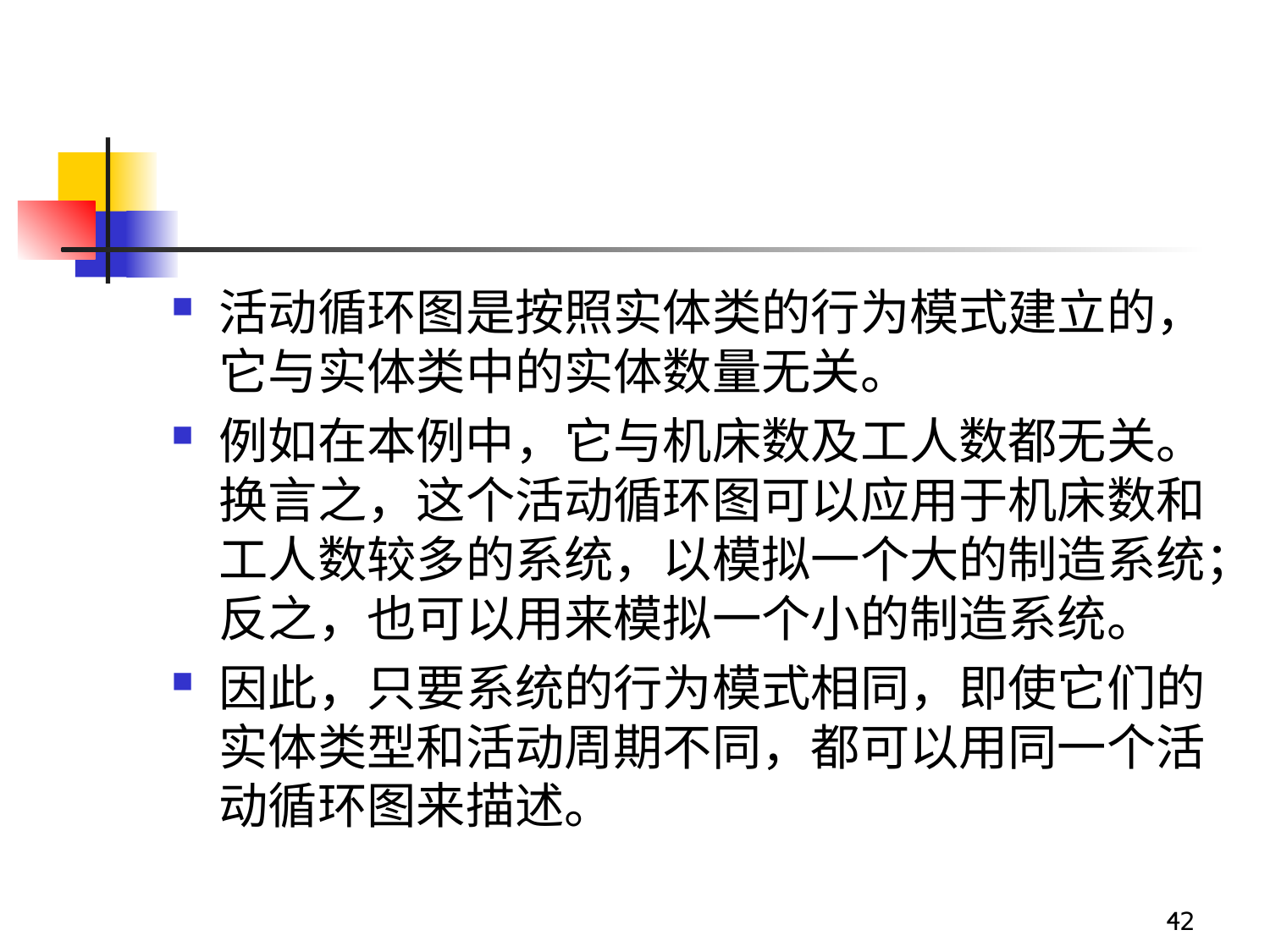

#
活动循环图是按照实体类的行为模式建立的，它与实体类中的实体数量无关。
例如在本例中，它与机床数及工人数都无关。换言之，这个活动循环图可以应用于机床数和工人数较多的系统，以模拟一个大的制造系统；反之，也可以用来模拟一个小的制造系统。
因此，只要系统的行为模式相同，即使它们的实体类型和活动周期不同，都可以用同一个活动循环图来描述。
42